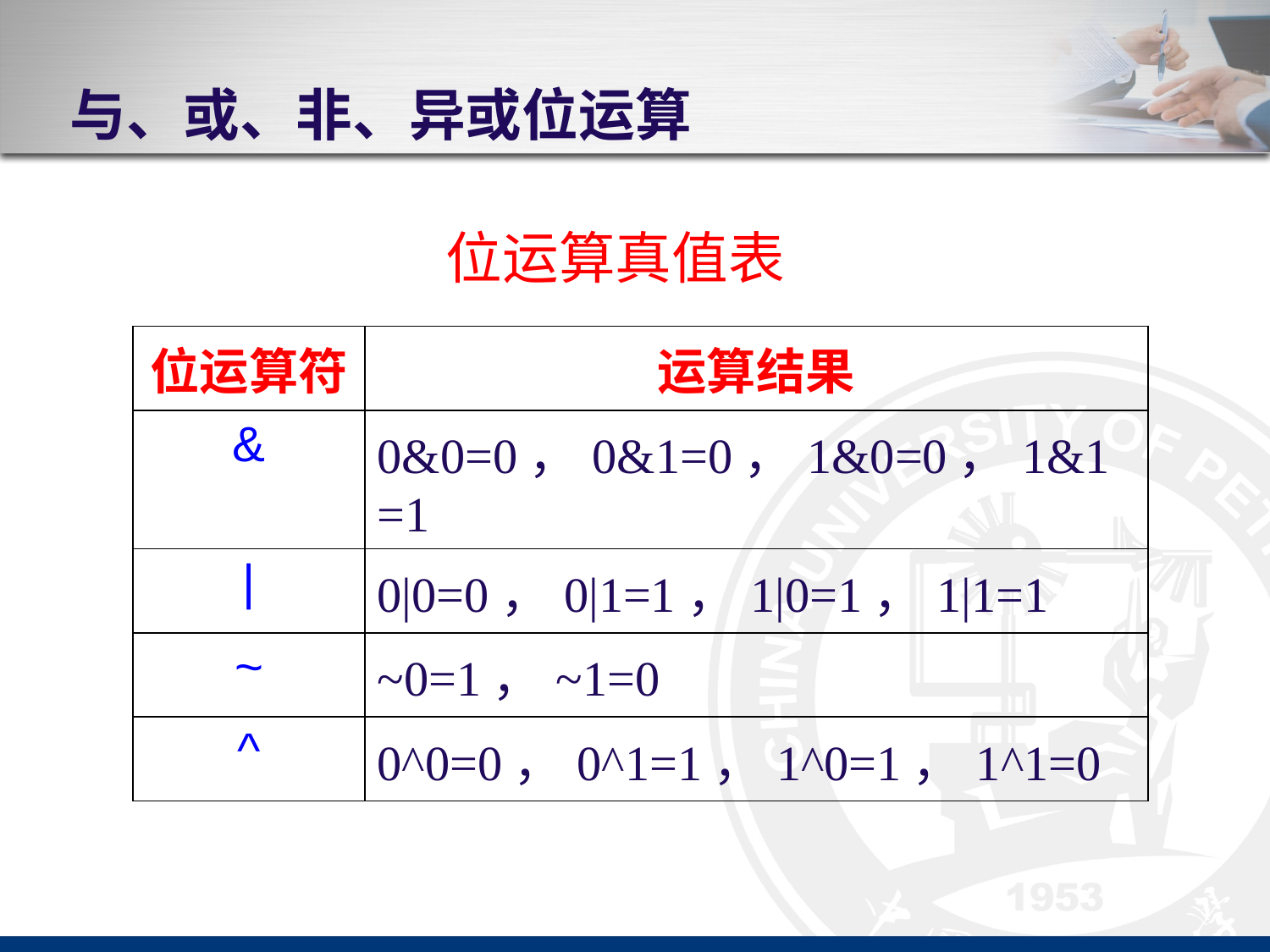

# 与、或、非、异或位运算
位运算真值表
| 位运算符 | 运算结果 |
| --- | --- |
| & | 0&0=0，0&1=0，1&0=0，1&1=1 |
| | | 0|0=0，0|1=1，1|0=1，1|1=1 |
| ~ | ~0=1，~1=0 |
| ^ | 0^0=0，0^1=1，1^0=1，1^1=0 |